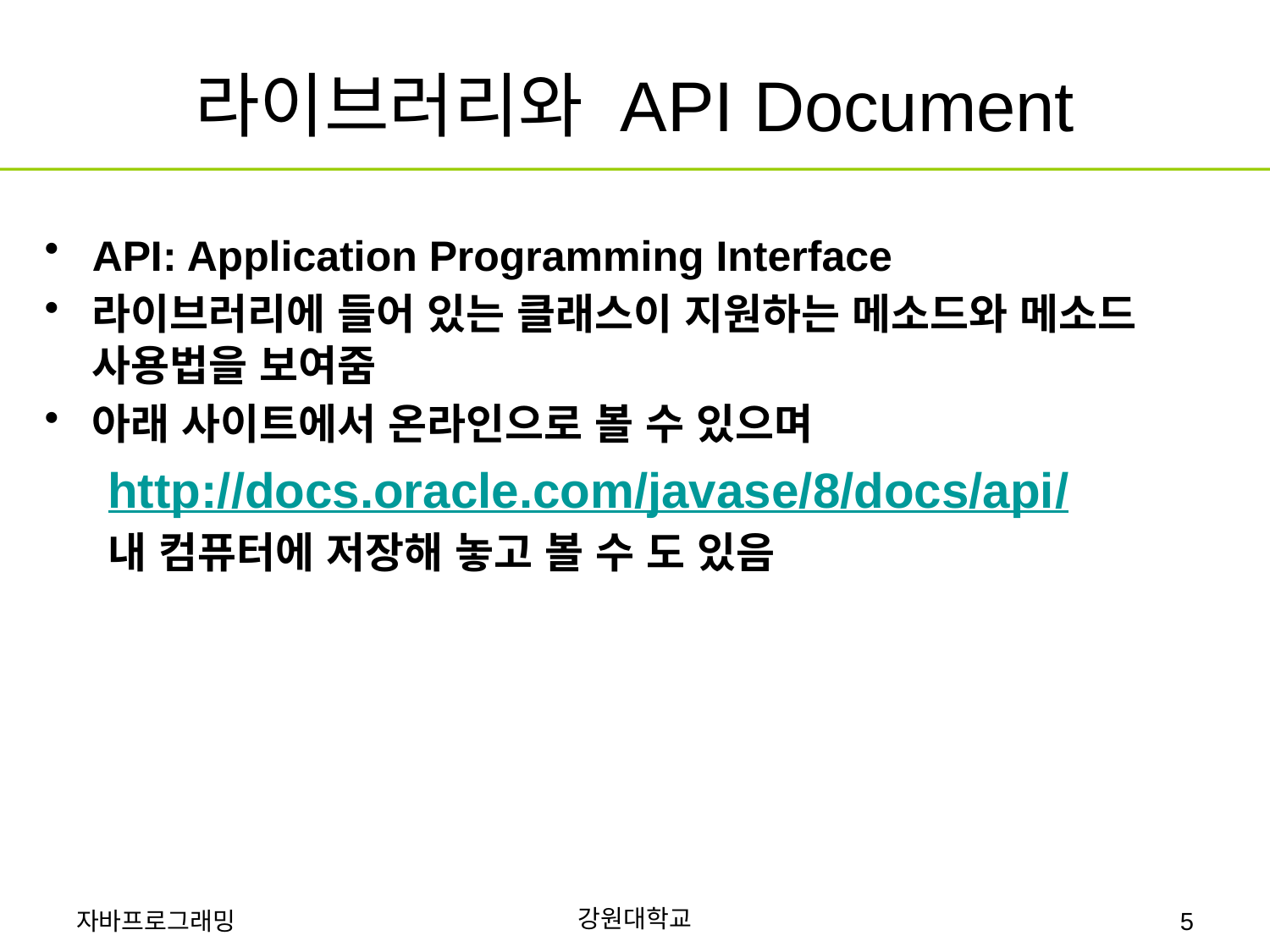

# 라이브러리와 API Document

API: Application Programming Interface
라이브러리에 들어 있는 클래스이 지원하는 메소드와 메소드 사용법을 보여줌
아래 사이트에서 온라인으로 볼 수 있으며
http://docs.oracle.com/javase/8/docs/api/
내 컴퓨터에 저장해 놓고 볼 수 도 있음

강원대학교
자바프로그래밍
5